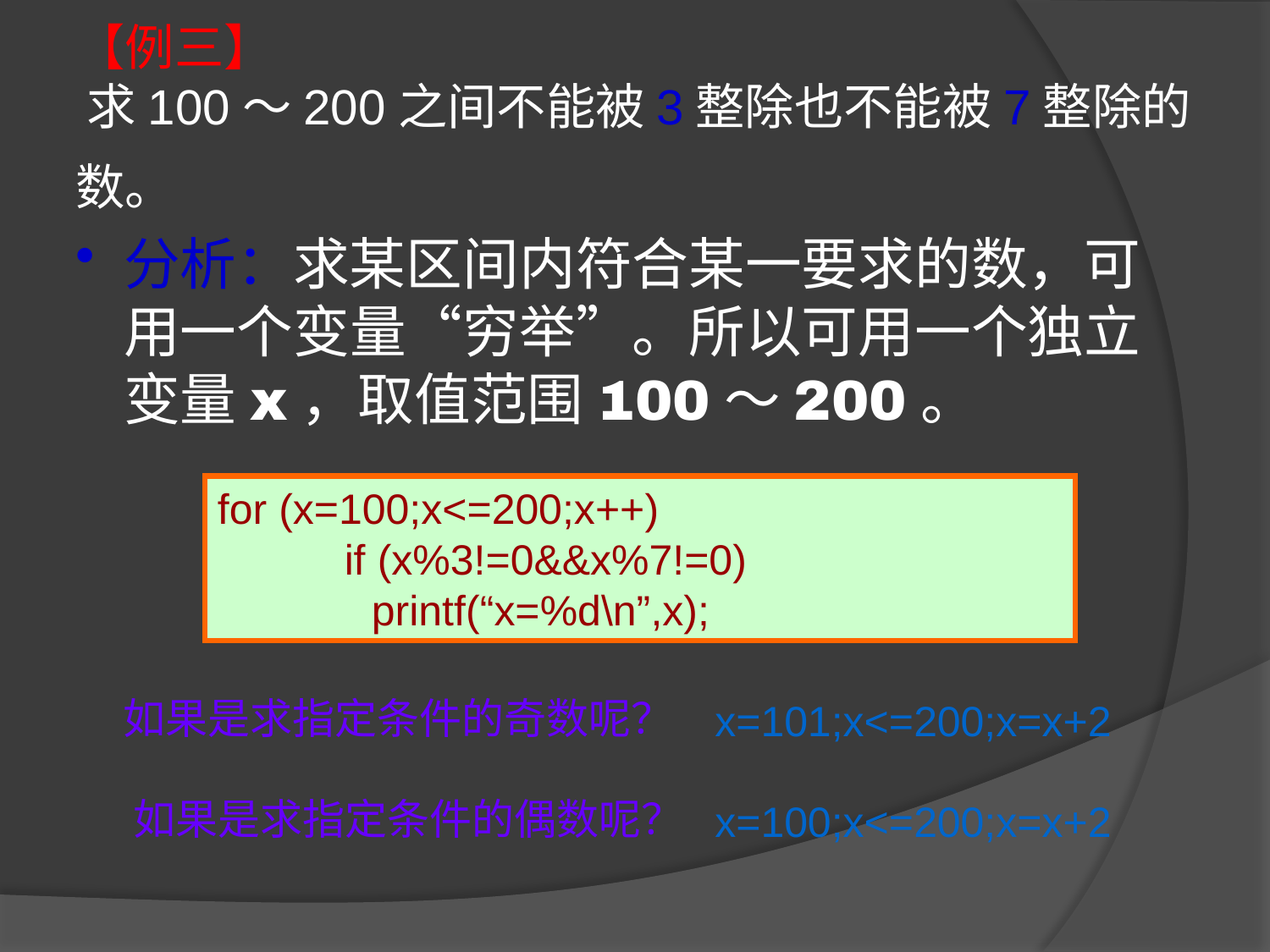

【例三】
 求100～200之间不能被3整除也不能被7整除的数。
分析：求某区间内符合某一要求的数，可用一个变量“穷举”。所以可用一个独立变量x，取值范围100～200。

for (x=100;x<=200;x++)
    	if (x%3!=0&&x%7!=0)
             printf(“x=%d\n”,x);
如果是求指定条件的奇数呢？
x=101;x<=200;x=x+2
如果是求指定条件的偶数呢？
x=100;x<=200;x=x+2